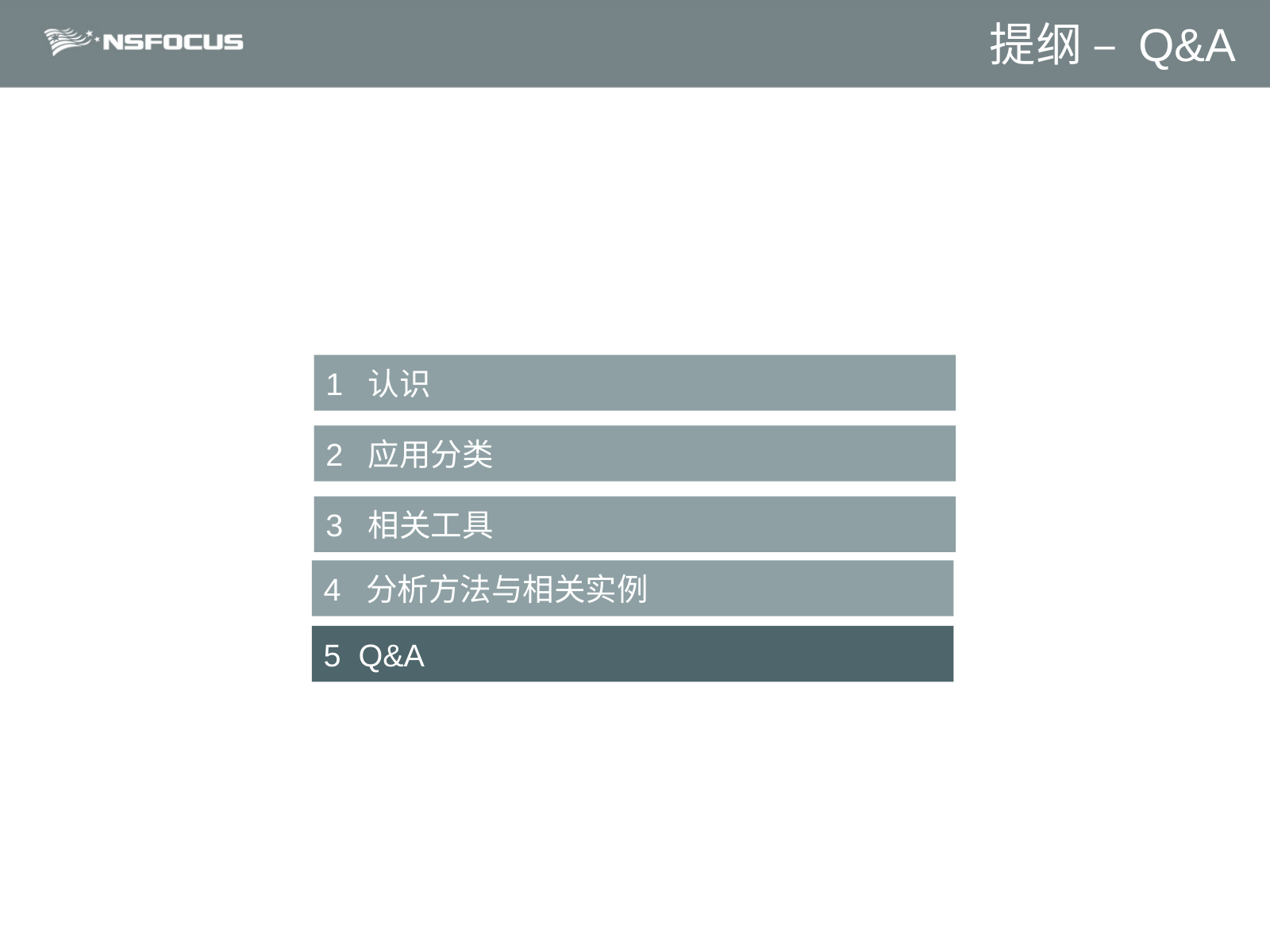

# 提纲 – Q&A

1  认识
2  应用分类
3  相关工具
4  分析方法与相关实例
5  Q&A